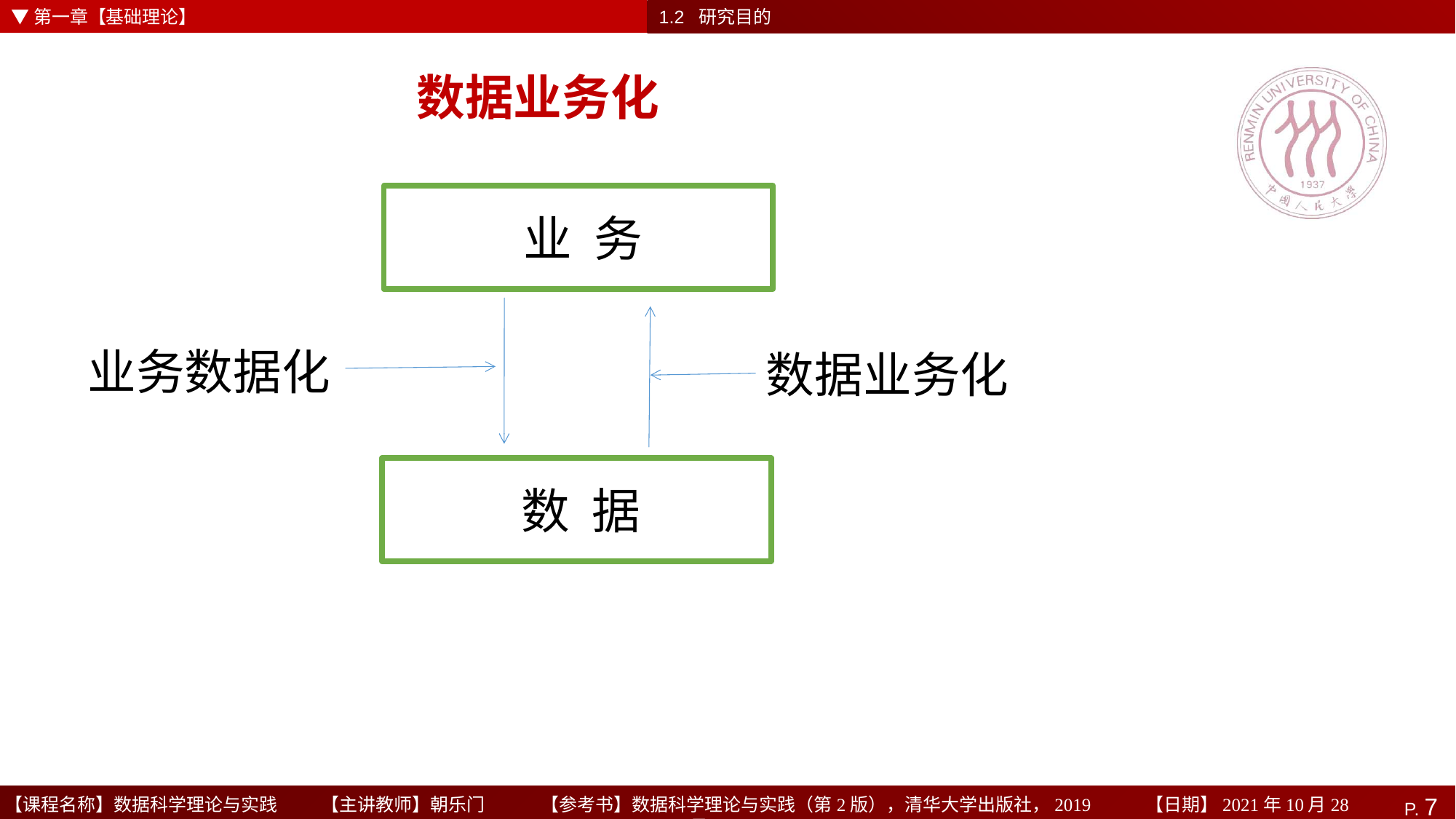

▼第一章【基础理论】

1.2  研究目的
# 数据业务化

业  务
业务数据化
数据业务化

数  据